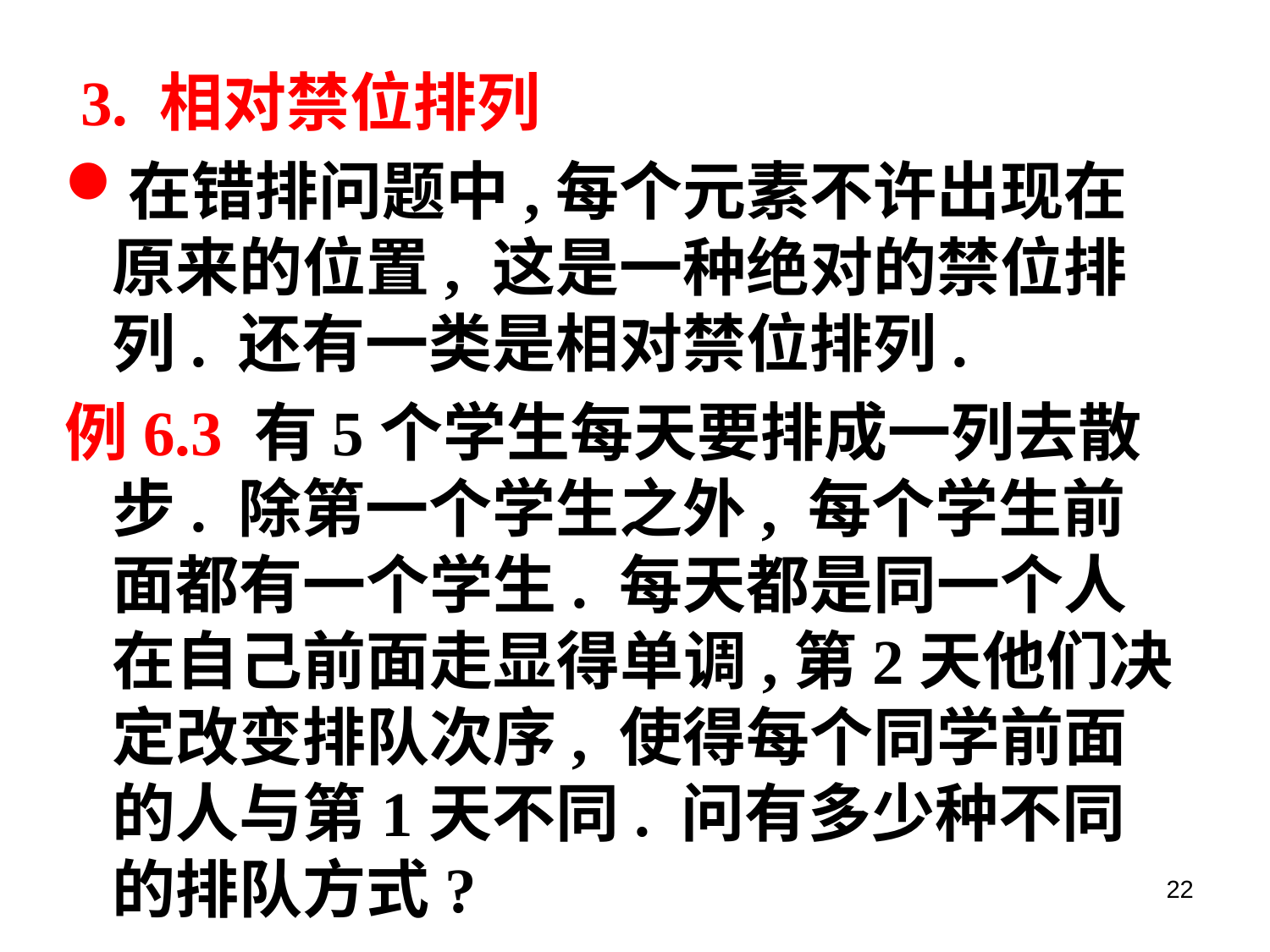

3. 相对禁位排列
在错排问题中,每个元素不许出现在原来的位置, 这是一种绝对的禁位排列. 还有一类是相对禁位排列.
例6.3 有5个学生每天要排成一列去散步. 除第一个学生之外, 每个学生前面都有一个学生. 每天都是同一个人在自己前面走显得单调,第2天他们决定改变排队次序, 使得每个同学前面的人与第1天不同. 问有多少种不同的排队方式?

22